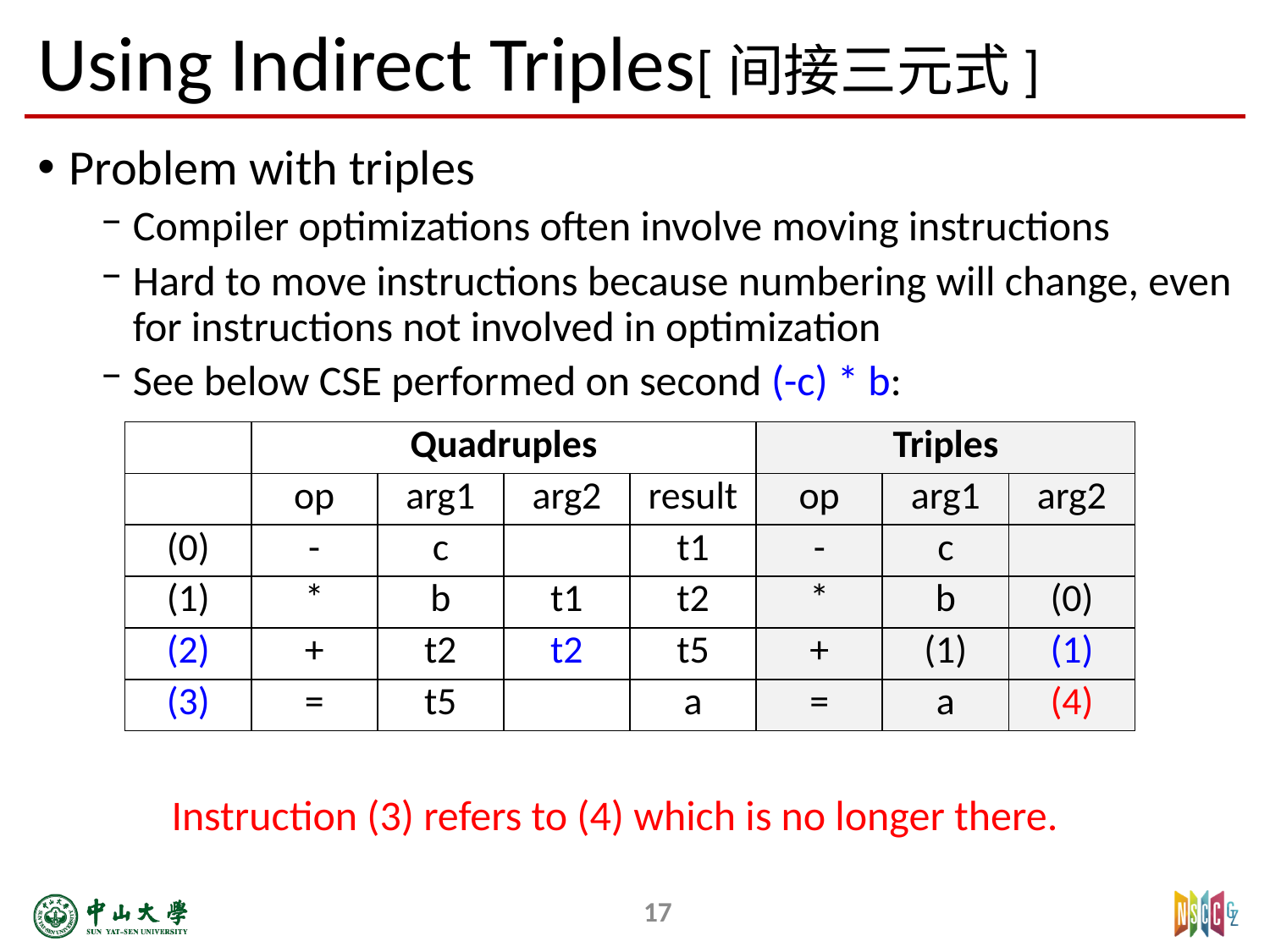

# Using Indirect Triples[间接三元式]
Problem with triples
Compiler optimizations often involve moving instructions
Hard to move instructions because numbering will change, even for instructions not involved in optimization
See below CSE performed on second (-c) * b:
|  | Quadruples |  |  |  |
| --- | --- | --- | --- | --- |
|  | op | arg1 | arg2 | result |
| (0) | - | c |  | t1 |
| (1) | \* | b | t1 | t2 |
| (2) | + | t2 | t2 | t5 |
| (3) | = | t5 |  | a |
| Triples |  |  |
| --- | --- | --- |
| op | arg1 | arg2 |
| - | c |  |
| \* | b | (0) |
| + | (1) | (1) |
| = | a | (4) |
Instruction (3) refers to (4) which is no longer there.
17